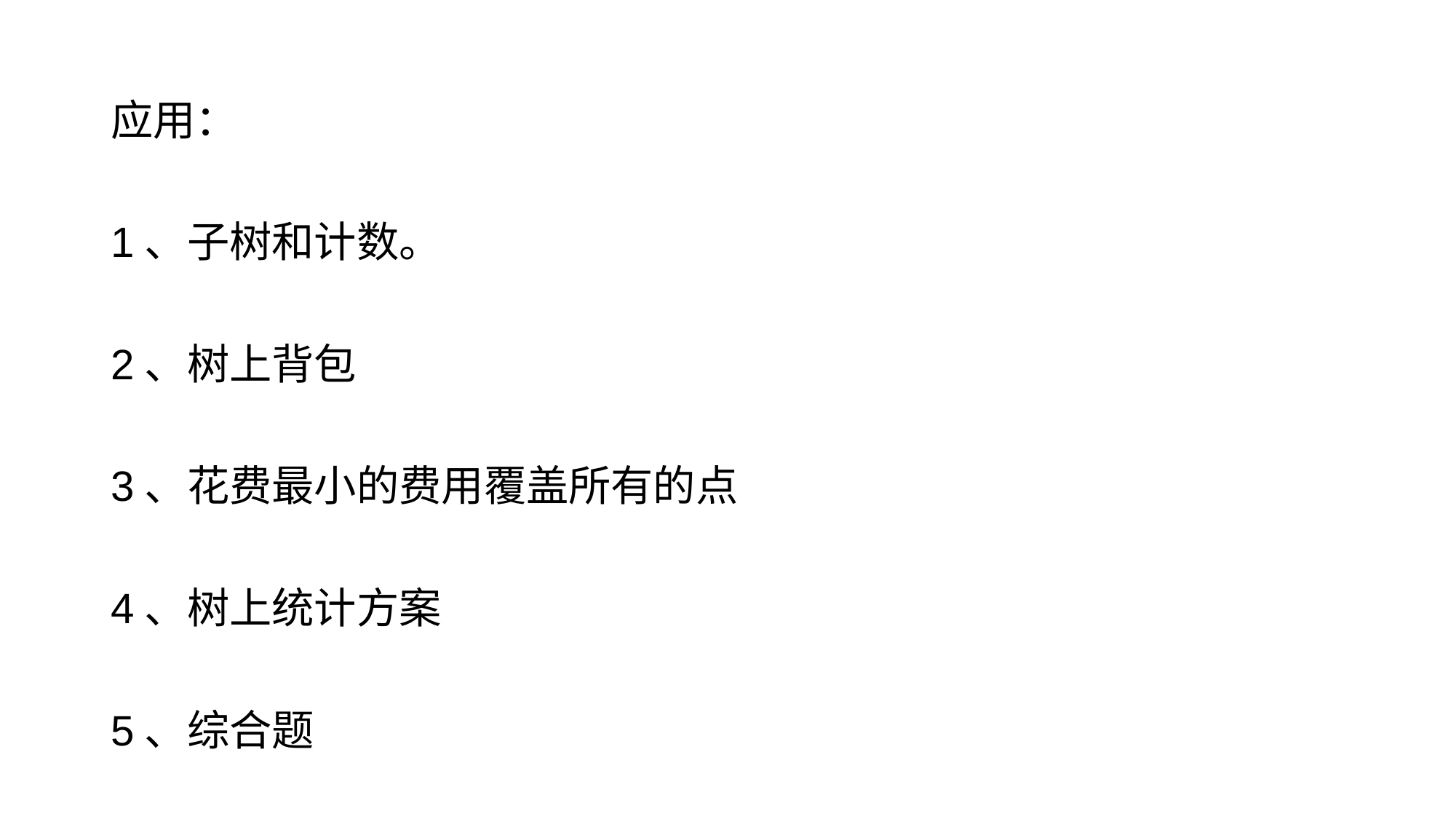

应用：

1、子树和计数。

2、树上背包

3、花费最小的费用覆盖所有的点

4、树上统计方案

5、综合题